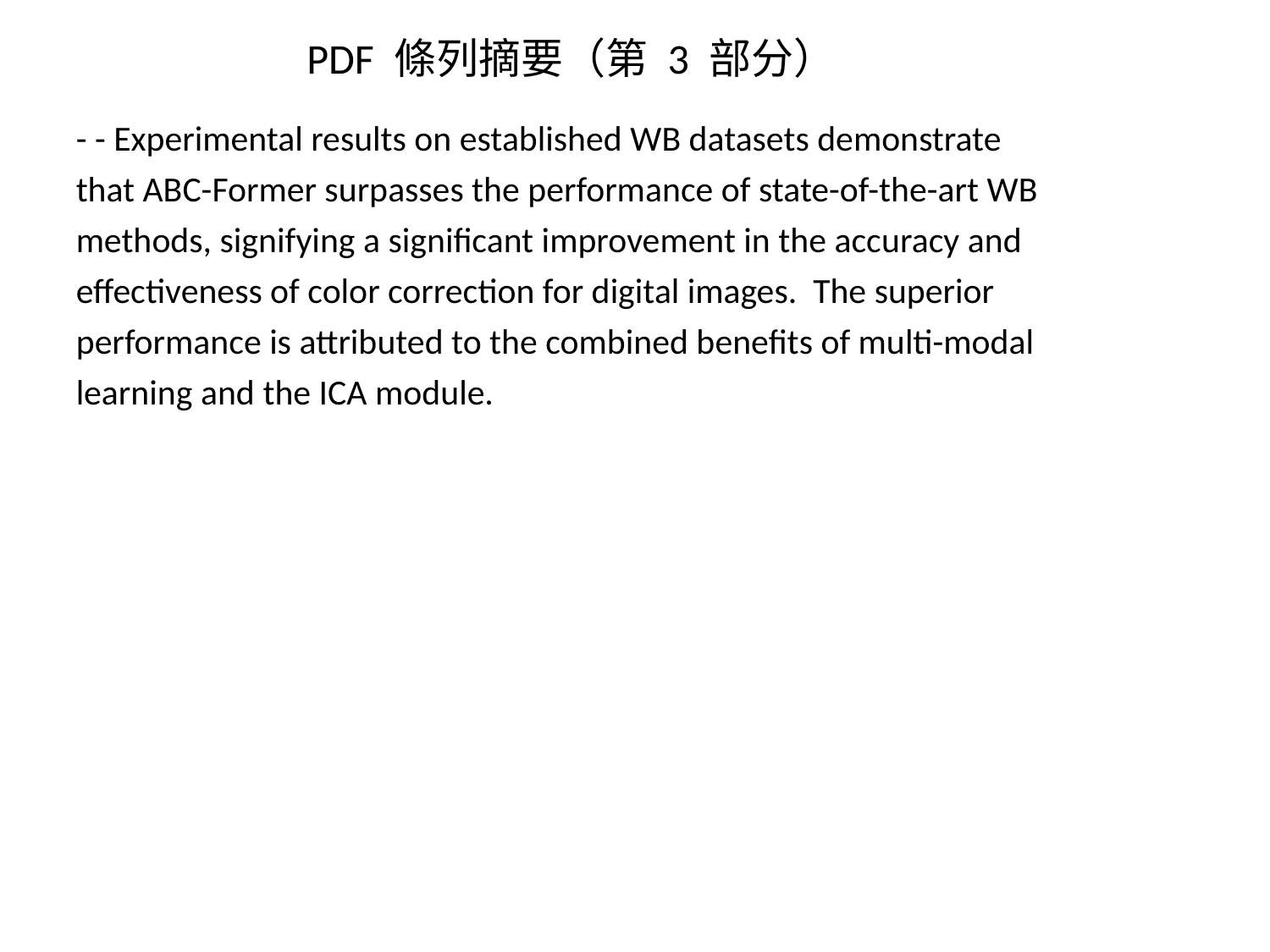

PDF 條列摘要（第 3 部分）

- - Experimental results on established WB datasets demonstrate that ABC-Former surpasses the performance of state-of-the-art WB methods, signifying a significant improvement in the accuracy and effectiveness of color correction for digital images.  The superior performance is attributed to the combined benefits of multi-modal learning and the ICA module.